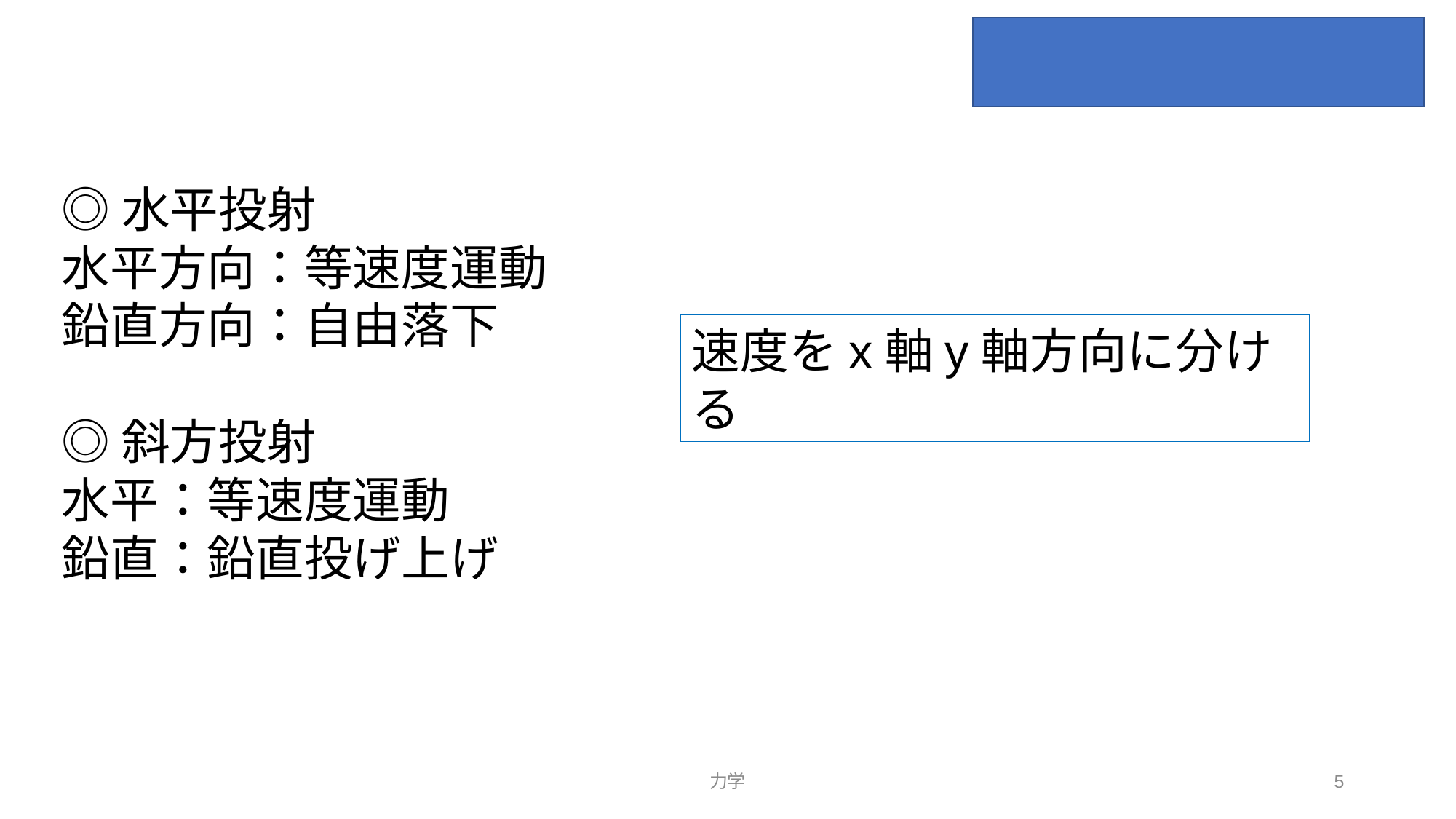

◎水平投射
水平方向：等速度運動
鉛直方向：自由落下

◎斜方投射
水平：等速度運動
鉛直：鉛直投げ上げ
速度をx軸y軸方向に分ける
力学
5